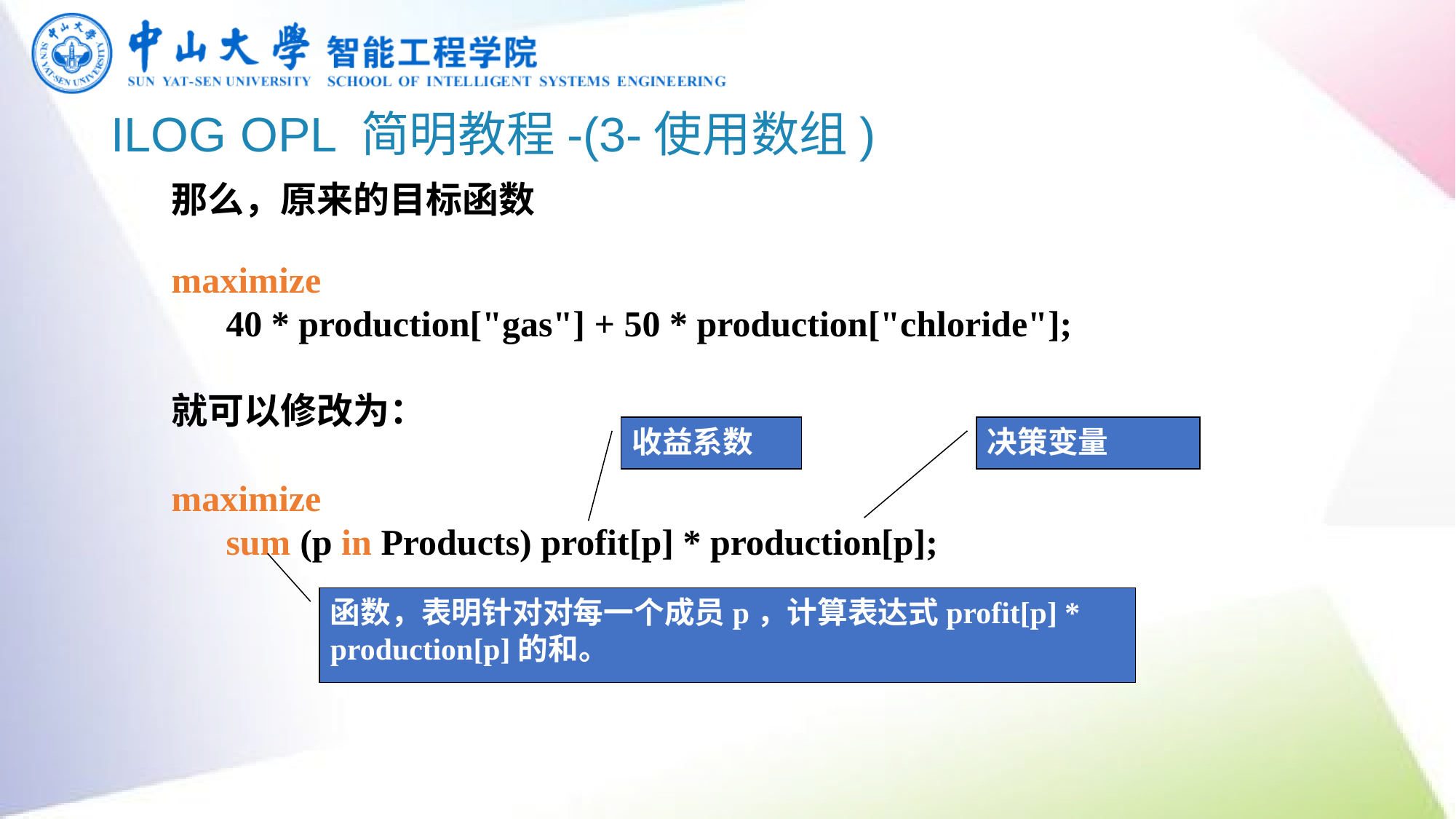

# ILOG OPL 简明教程-(3-使用数组)
那么，原来的目标函数

maximize
      40 * production["gas"] + 50 * production["chloride"];

就可以修改为：

maximize
      sum (p in Products) profit[p] * production[p];
收益系数
决策变量
函数，表明针对对每一个成员p，计算表达式profit[p] * production[p]的和。